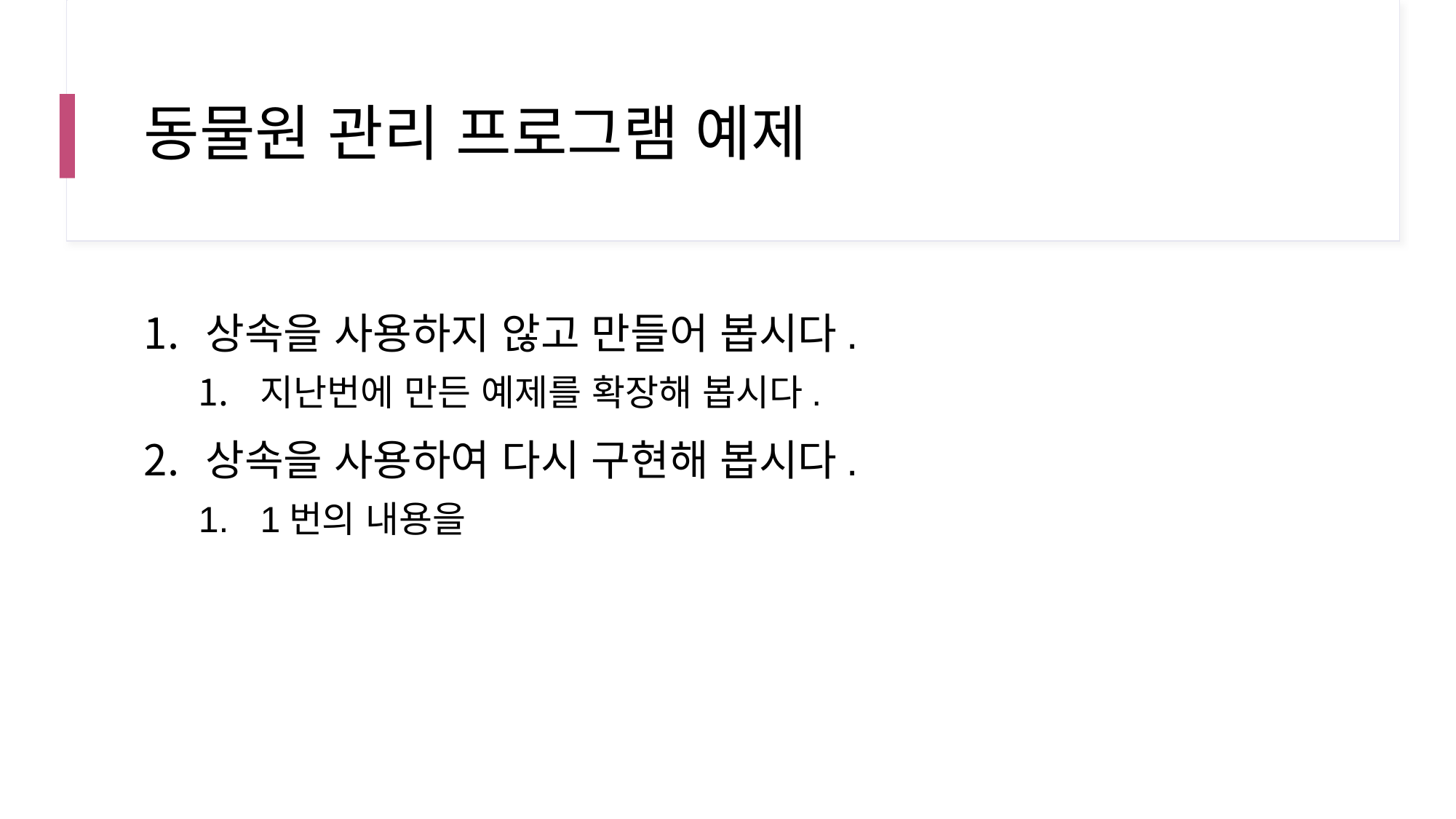

# 동물원 관리 프로그램 예제
상속을 사용하지 않고 만들어 봅시다.
지난번에 만든 예제를 확장해 봅시다.
상속을 사용하여 다시 구현해 봅시다.
1번의 내용을